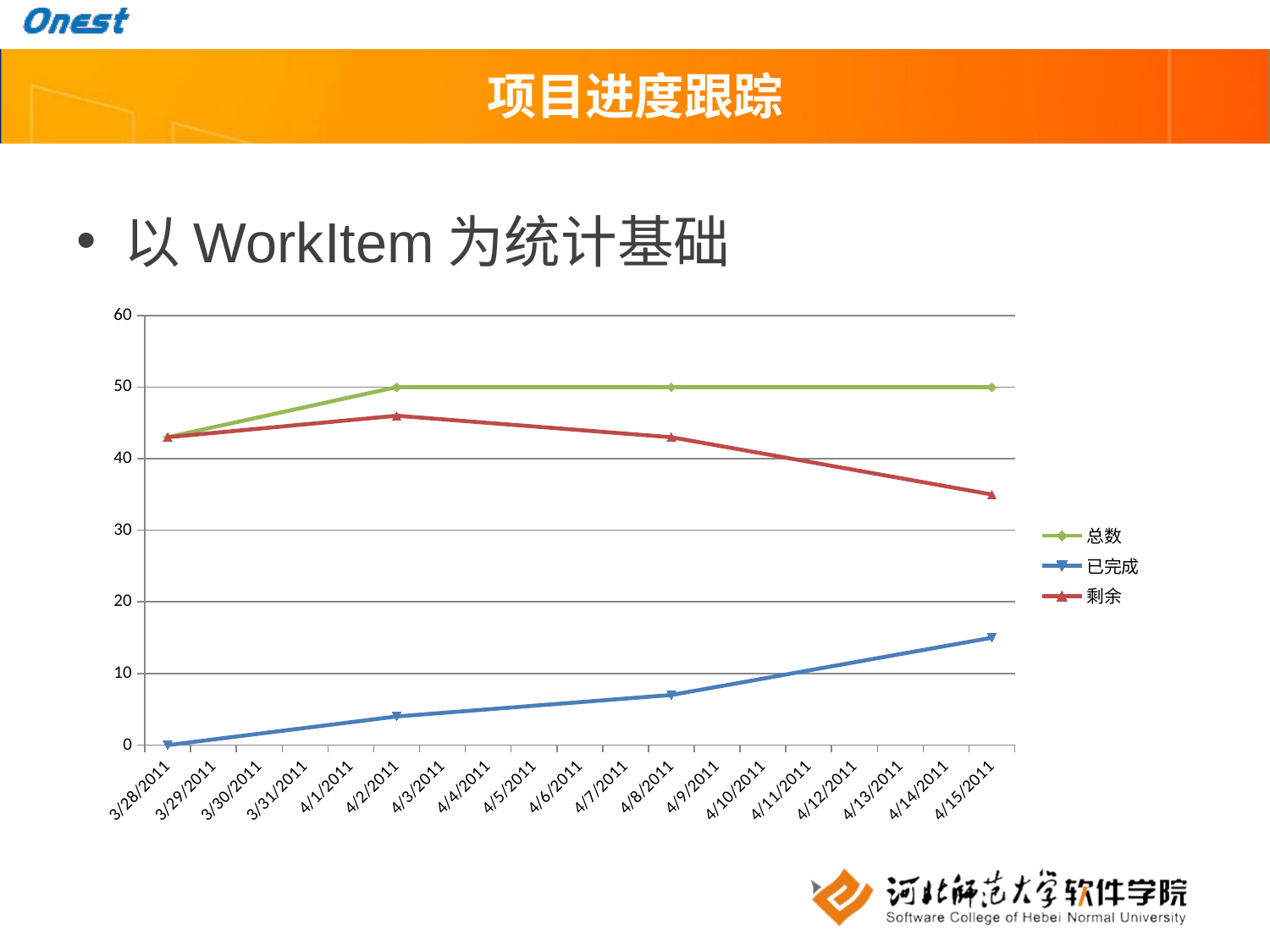

# 项目进度跟踪
以WorkItem为统计基础

### Chart

| Category | 总数 | 已完成 | 剩余 |
|---|---|---|---|
| 40630 | 43.0 | 0.0 | 43.0 |
| 40635 | 50.0 | 4.0 | 46.0 |
| 40641 | 50.0 | 7.0 | 43.0 |
| 40648 | 50.0 | 15.0 | 35.0 |